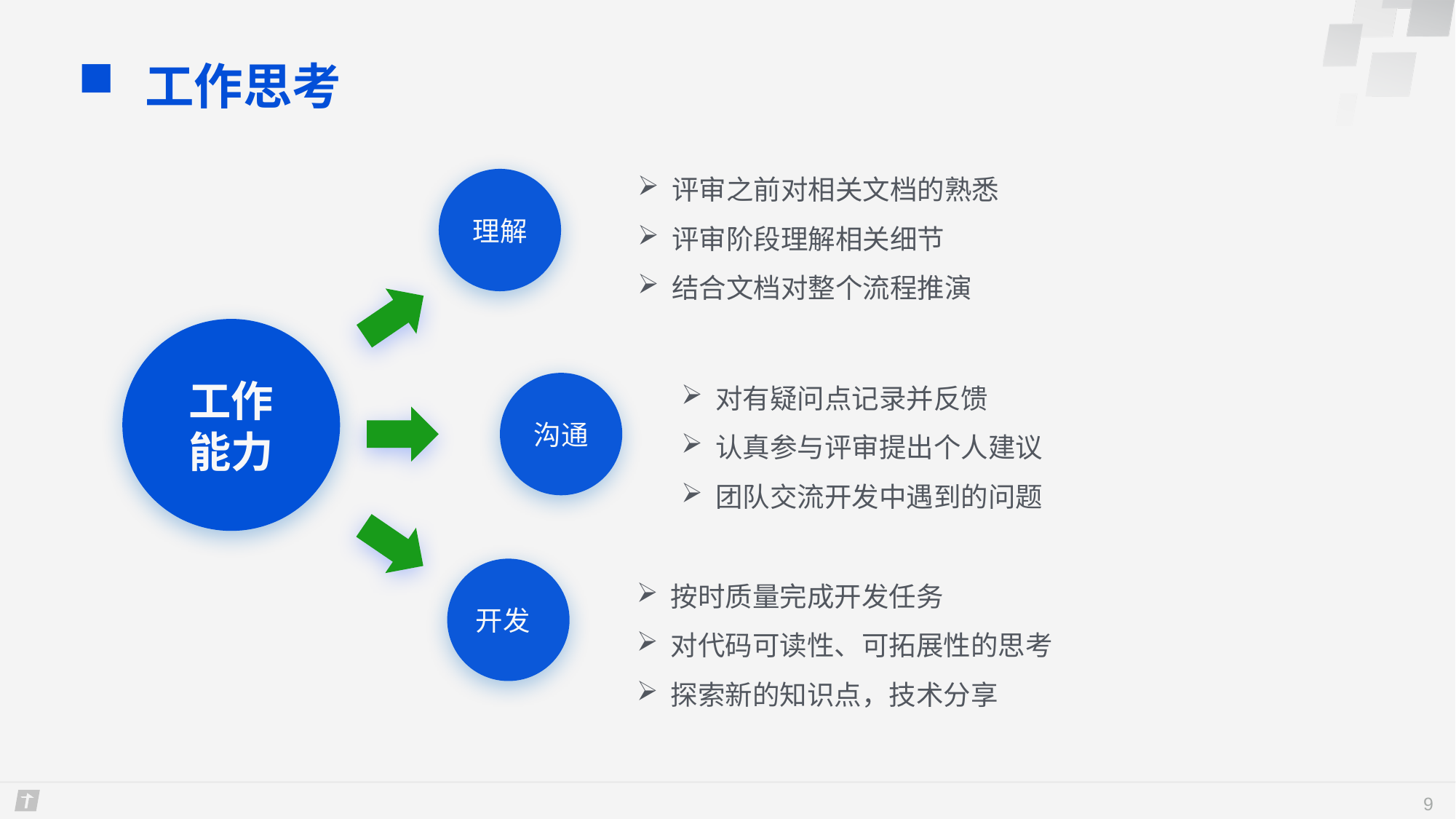

工作思考
评审之前对相关文档的熟悉
评审阶段理解相关细节
结合文档对整个流程推演

理解

工作
能力
对有疑问点记录并反馈
认真参与评审提出个人建议
团队交流开发中遇到的问题
沟通

按时质量完成开发任务
对代码可读性、可拓展性的思考
探索新的知识点，技术分享

开发
9